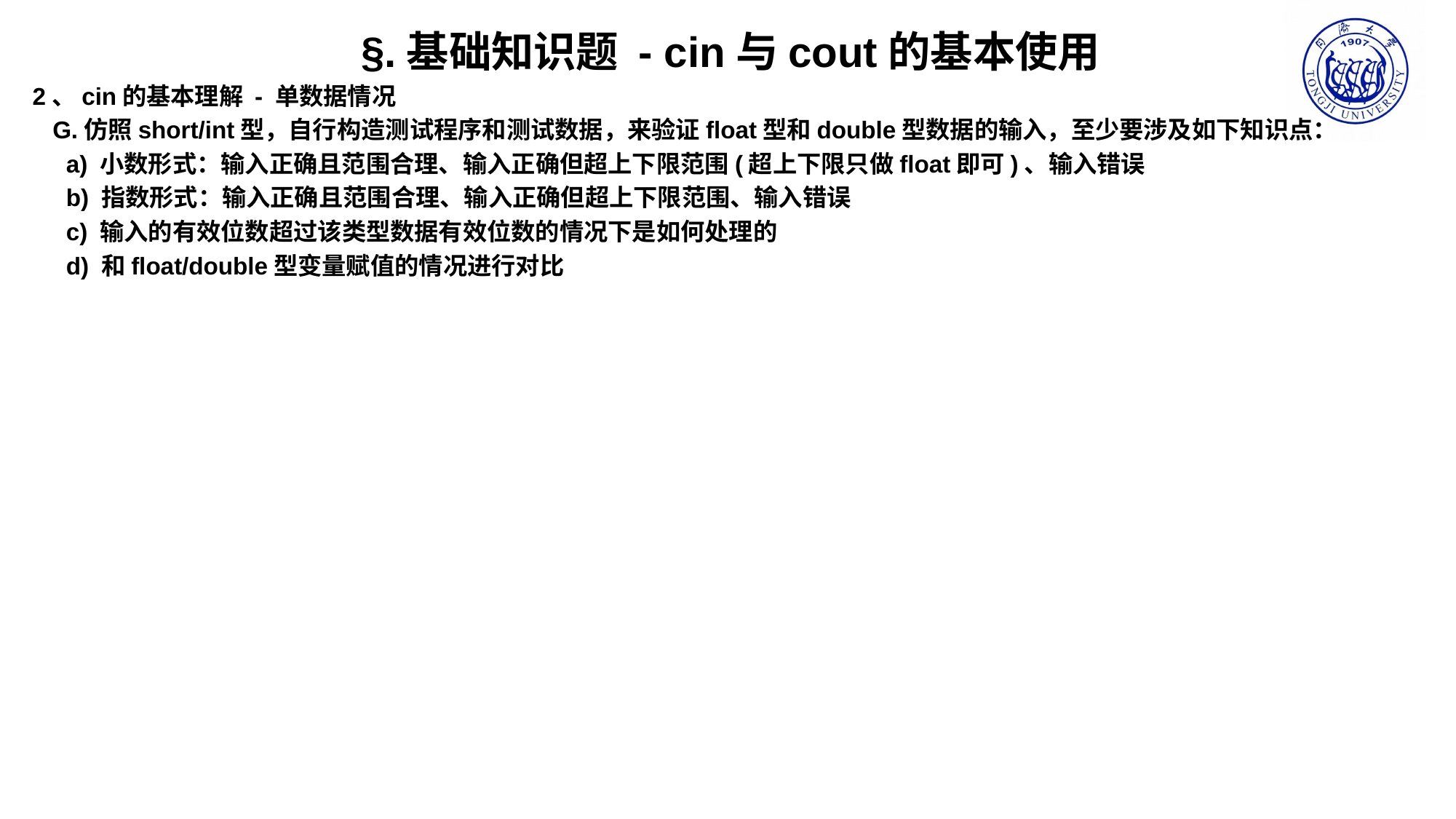

§.基础知识题 - cin与cout的基本使用
2、cin的基本理解 - 单数据情况
   G.仿照short/int型，自行构造测试程序和测试数据，来验证float型和double型数据的输入，至少要涉及如下知识点：
     a) 小数形式：输入正确且范围合理、输入正确但超上下限范围(超上下限只做float即可)、输入错误
     b) 指数形式：输入正确且范围合理、输入正确但超上下限范围、输入错误
     c) 输入的有效位数超过该类型数据有效位数的情况下是如何处理的
     d) 和float/double型变量赋值的情况进行对比